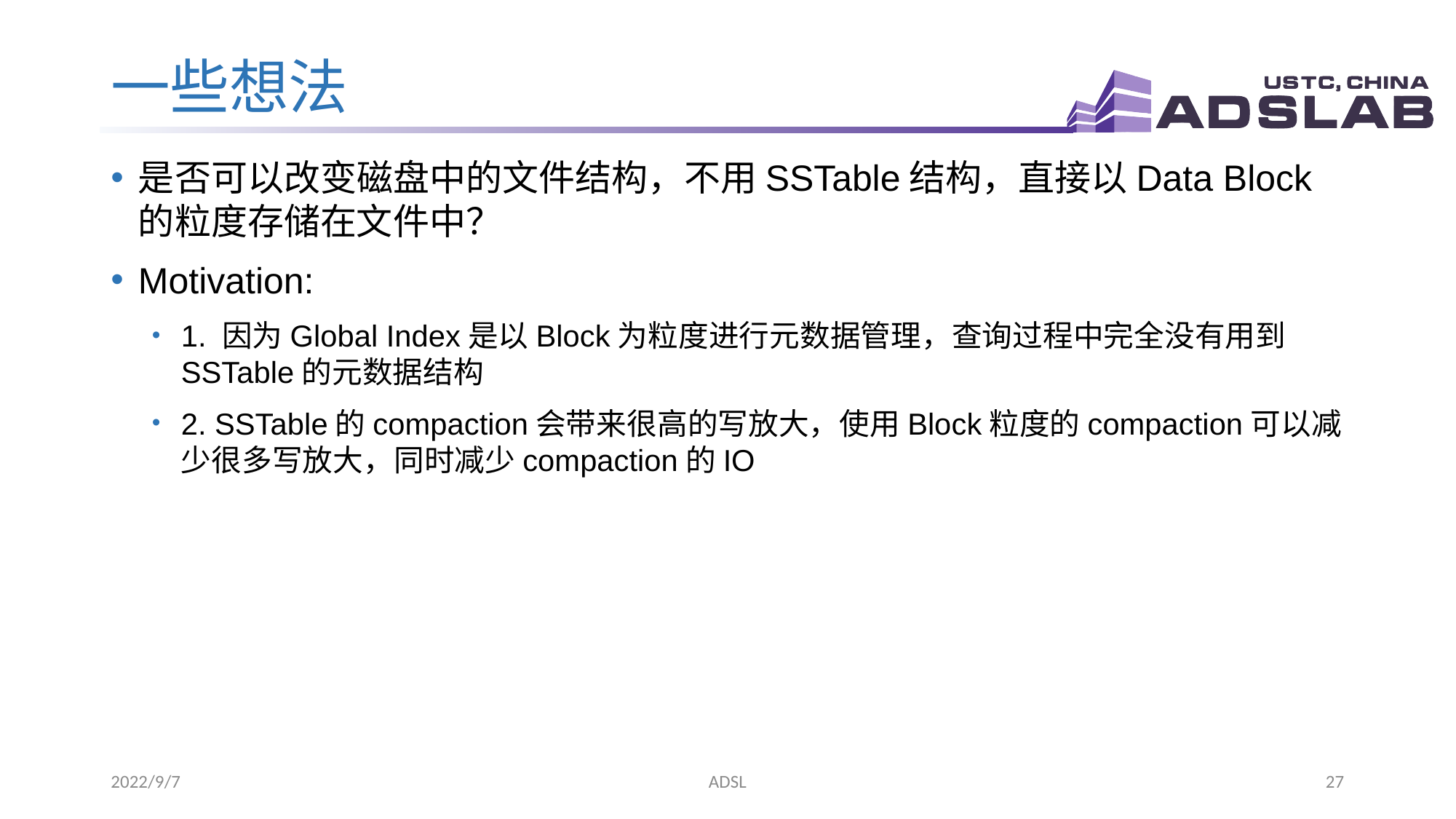

# 一些想法
是否可以改变磁盘中的文件结构，不用SSTable结构，直接以Data Block的粒度存储在文件中？
Motivation:
1. 因为Global Index是以Block为粒度进行元数据管理，查询过程中完全没有用到SSTable的元数据结构
2. SSTable的compaction会带来很高的写放大，使用Block粒度的compaction可以减少很多写放大，同时减少compaction的IO

2022/9/7
ADSL
27